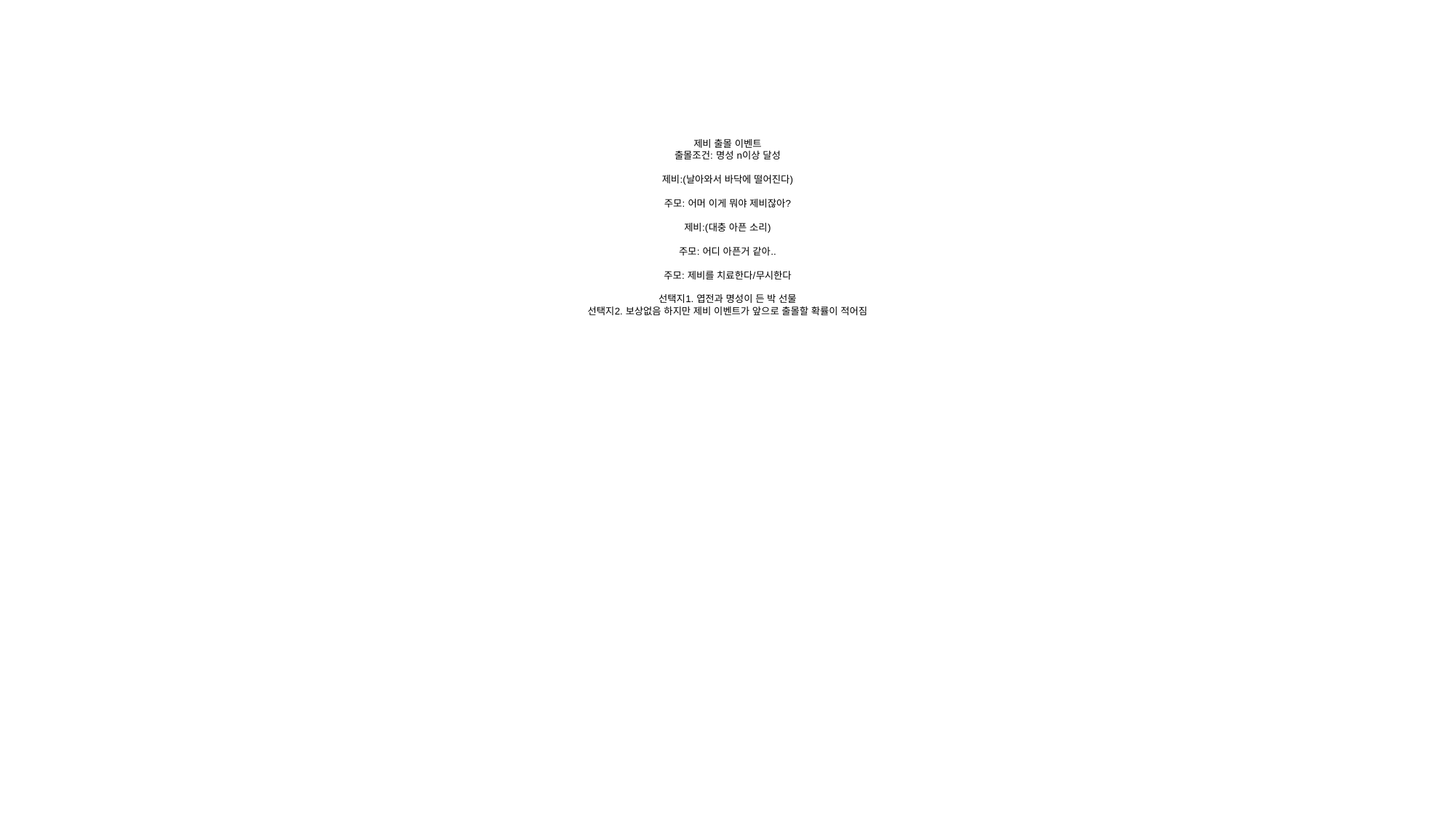

제비 출몰 이벤트
출몰조건: 명성 n이상 달성

제비:(날아와서 바닥에 떨어진다)

주모: 어머 이게 뭐야 제비잖아?

제비:(대충 아픈 소리)

주모: 어디 아픈거 같아..

주모: 제비를 치료한다/무시한다

선택지1. 엽전과 명성이 든 박 선물
선택지2. 보상없음 하지만 제비 이벤트가 앞으로 출몰할 확률이 적어짐